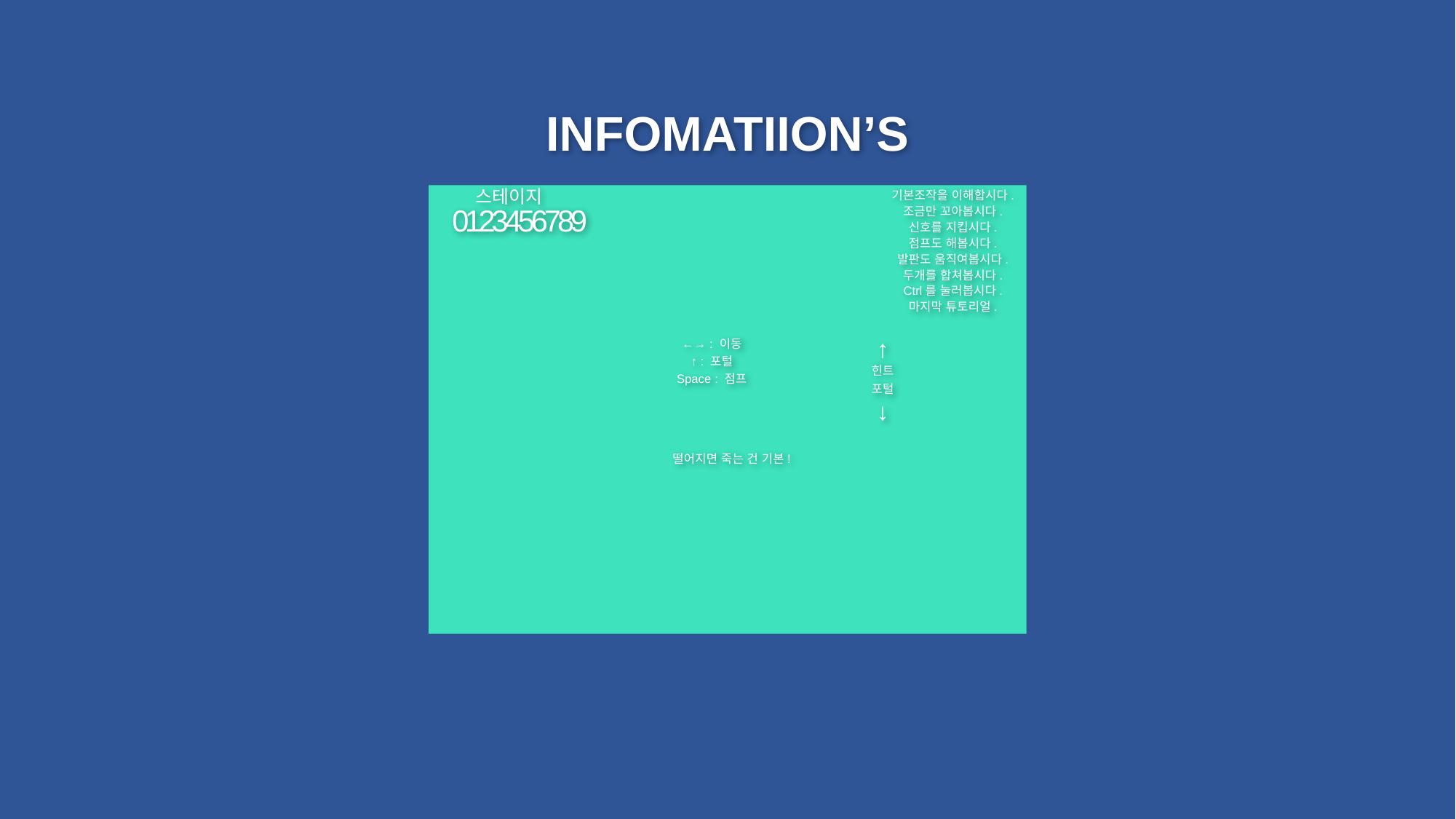

INFOMATIION’S

기본조작을 이해합시다.
조금만 꼬아봅시다.
신호를 지킵시다.
점프도 해봅시다.
발판도 움직여봅시다.
두개를 합쳐봅시다.
Ctrl를 눌러봅시다.
마지막 튜토리얼.
스테이지
0
1
2
3
4
5
6
7
8
9
↑
힌트
포털
↓
←→ : 이동
↑ : 포털
Space : 점프
떨어지면 죽는 건 기본!